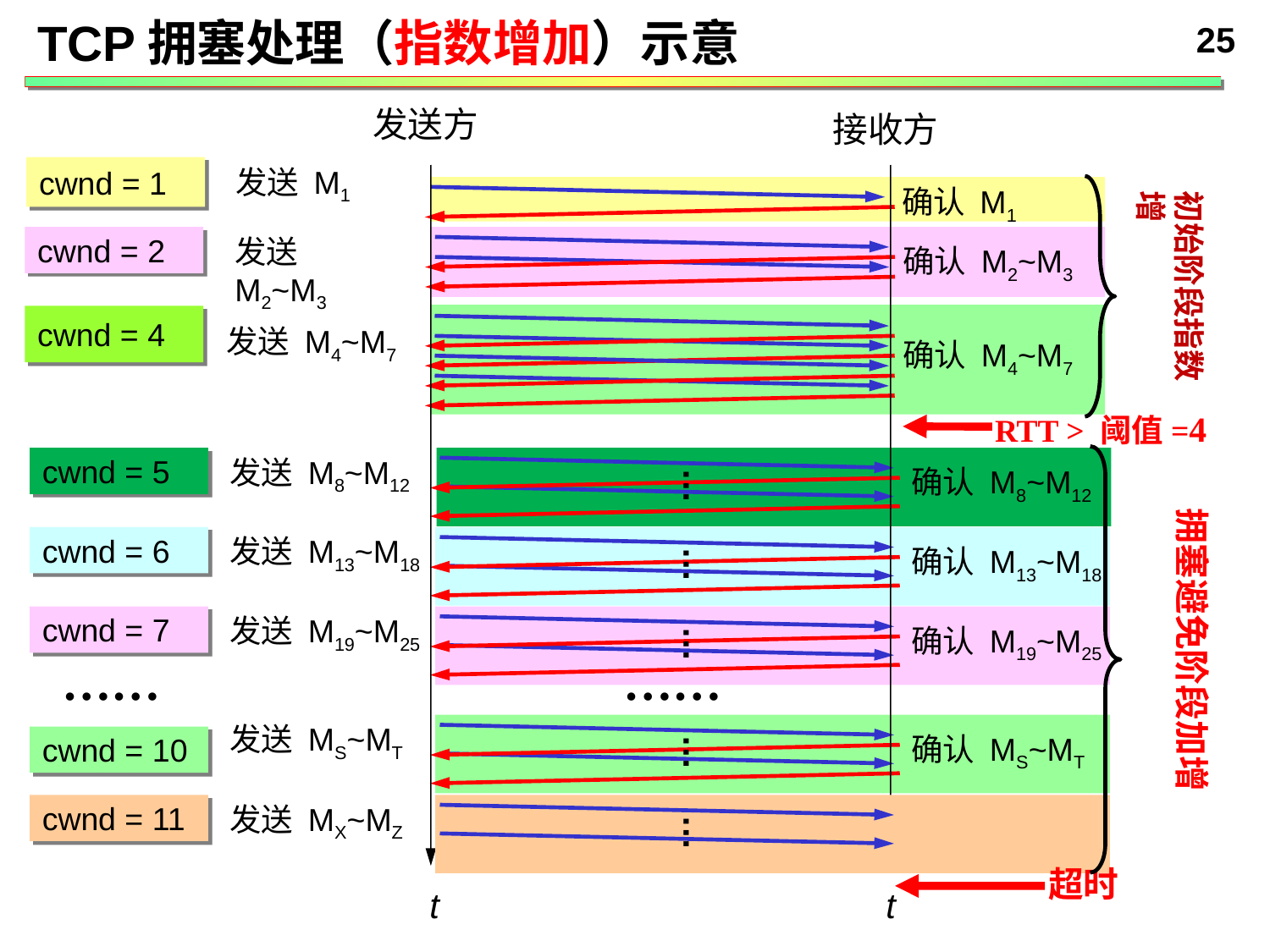

TCP拥塞处理（指数增加）示意
25

发送方
接收方
发送 M1
cwnd = 1

 确认 M1

初始阶段指数增
发送 M2~M3
cwnd = 2

 确认 M2~M3

cwnd = 4
发送 M4~M7

 确认 M4~M7

RTT > 阈值=4
发送 M8~M12
cwnd = 5

 确认 M8~M12

…

拥塞避免阶段加增
发送 M13~M18
cwnd = 6

 确认 M13~M18

…

发送 M19~M25
cwnd = 7

 确认 M19~M25

…

……
……
发送 MS~MT

 确认 MS~MT

…
cwnd = 10

发送 MX~MZ
cwnd = 11

…

超时

t
t